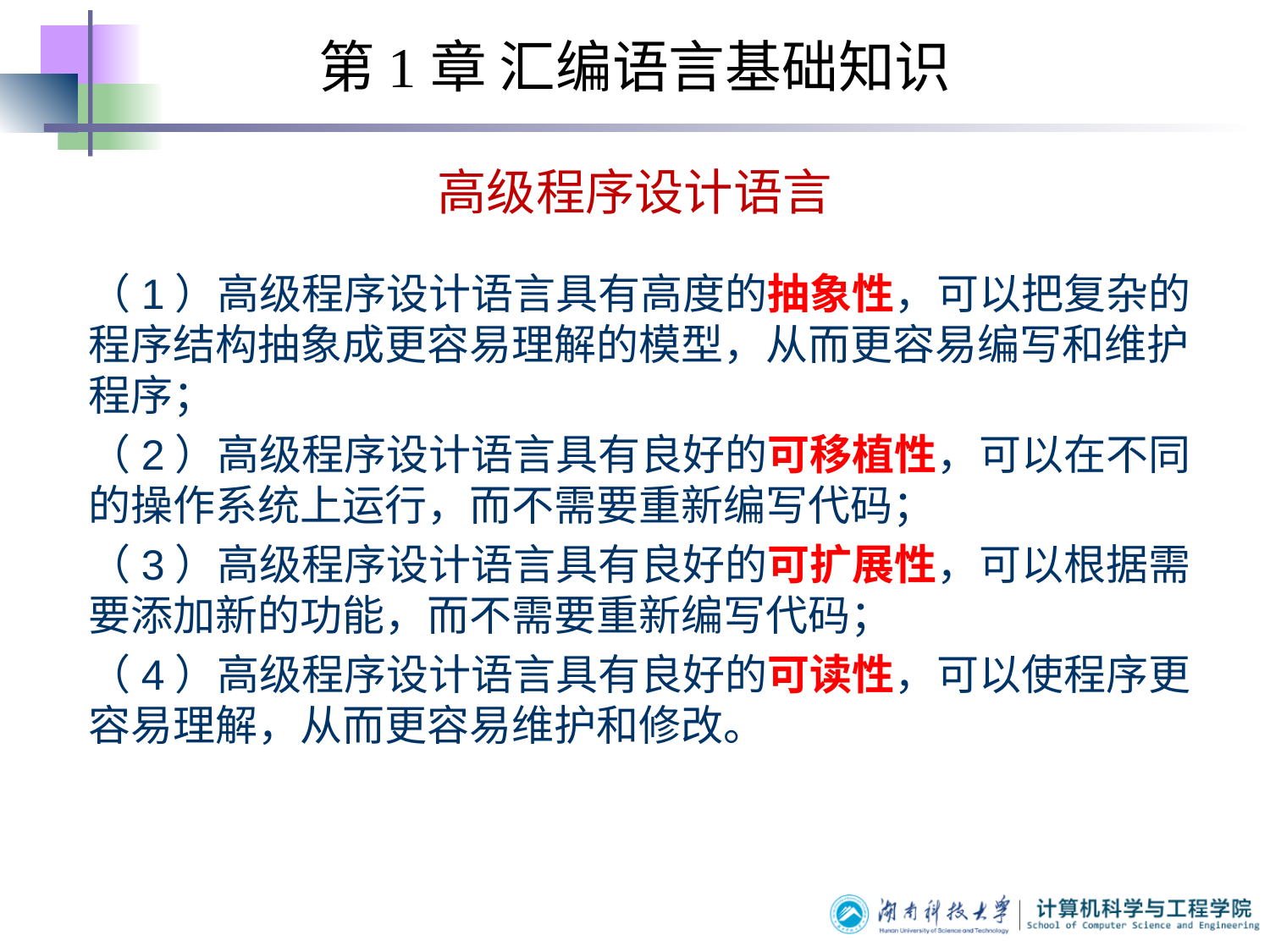

第1章 汇编语言基础知识
高级程序设计语言
（1）高级程序设计语言具有高度的抽象性，可以把复杂的程序结构抽象成更容易理解的模型，从而更容易编写和维护程序；
（2）高级程序设计语言具有良好的可移植性，可以在不同的操作系统上运行，而不需要重新编写代码；
（3）高级程序设计语言具有良好的可扩展性，可以根据需要添加新的功能，而不需要重新编写代码；
（4）高级程序设计语言具有良好的可读性，可以使程序更容易理解，从而更容易维护和修改。